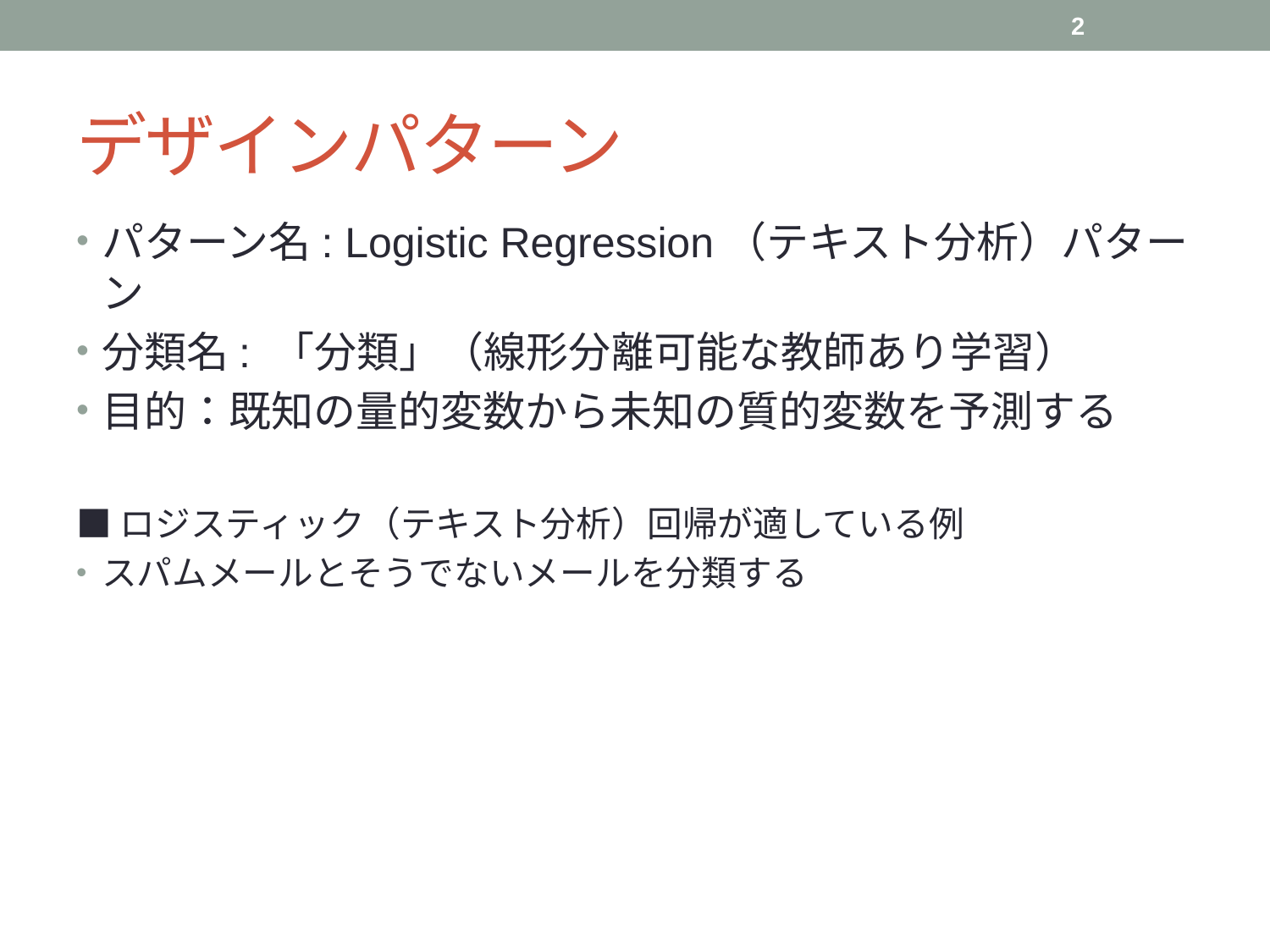

2
# デザインパターン
パターン名: Logistic Regression（テキスト分析）パターン
分類名: 「分類」（線形分離可能な教師あり学習）
目的：既知の量的変数から未知の質的変数を予測する

■ロジスティック（テキスト分析）回帰が適している例
スパムメールとそうでないメールを分類する